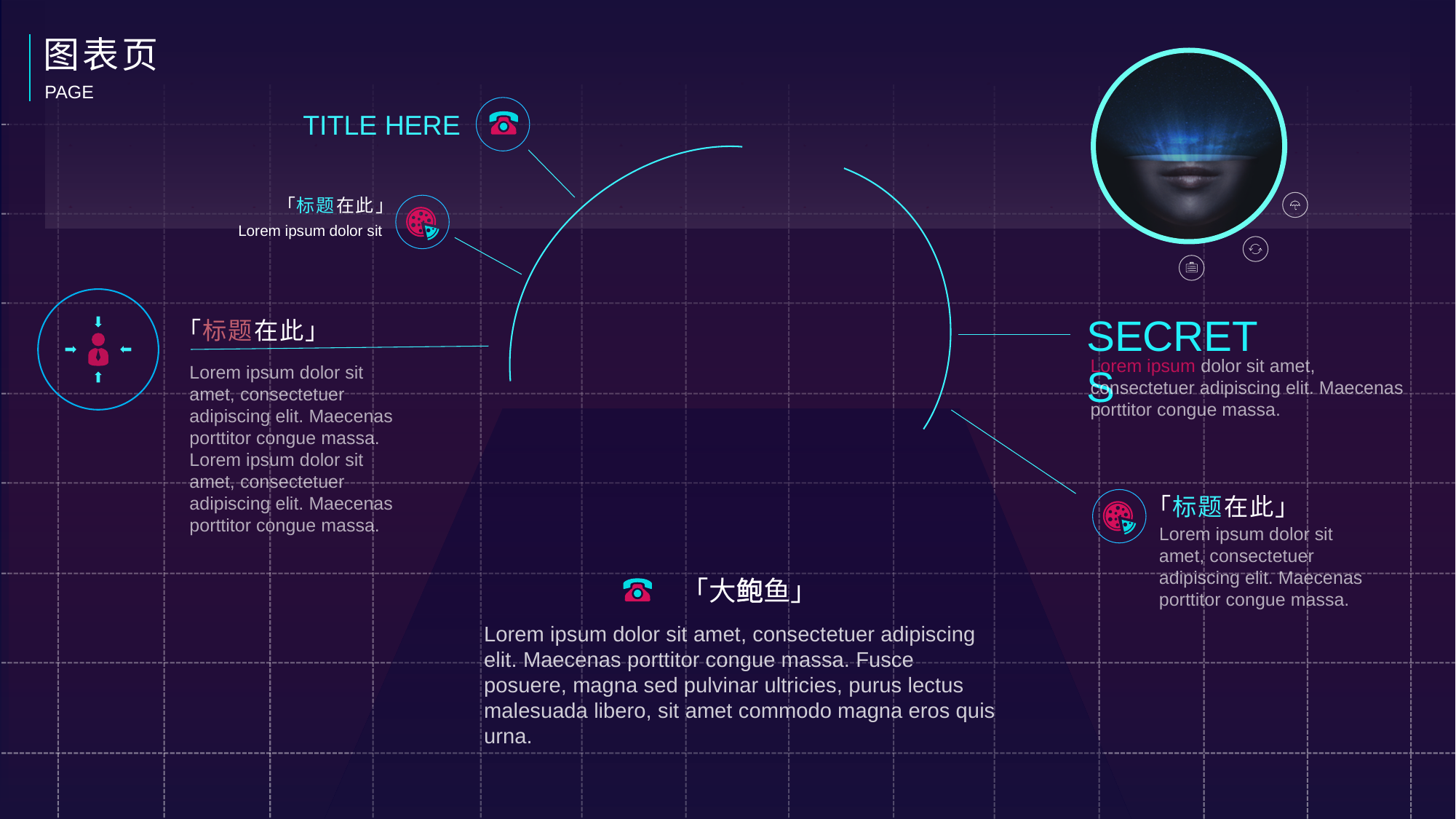

图表页
PAGE

TITLE HERE

「标题在此」

Lorem ipsum dolor sit

「标题在此」
Lorem ipsum dolor sit amet, consectetuer adipiscing elit. Maecenas porttitor congue massa. Lorem ipsum dolor sit amet, consectetuer adipiscing elit. Maecenas porttitor congue massa.

SECRETS
Lorem ipsum dolor sit amet, consectetuer adipiscing elit. Maecenas porttitor congue massa.

「标题在此」
Lorem ipsum dolor sit amet, consectetuer adipiscing elit. Maecenas porttitor congue massa.
「大鲍鱼」

Lorem ipsum dolor sit amet, consectetuer adipiscing elit. Maecenas porttitor congue massa. Fusce posuere, magna sed pulvinar ultricies, purus lectus malesuada libero, sit amet commodo magna eros quis urna.